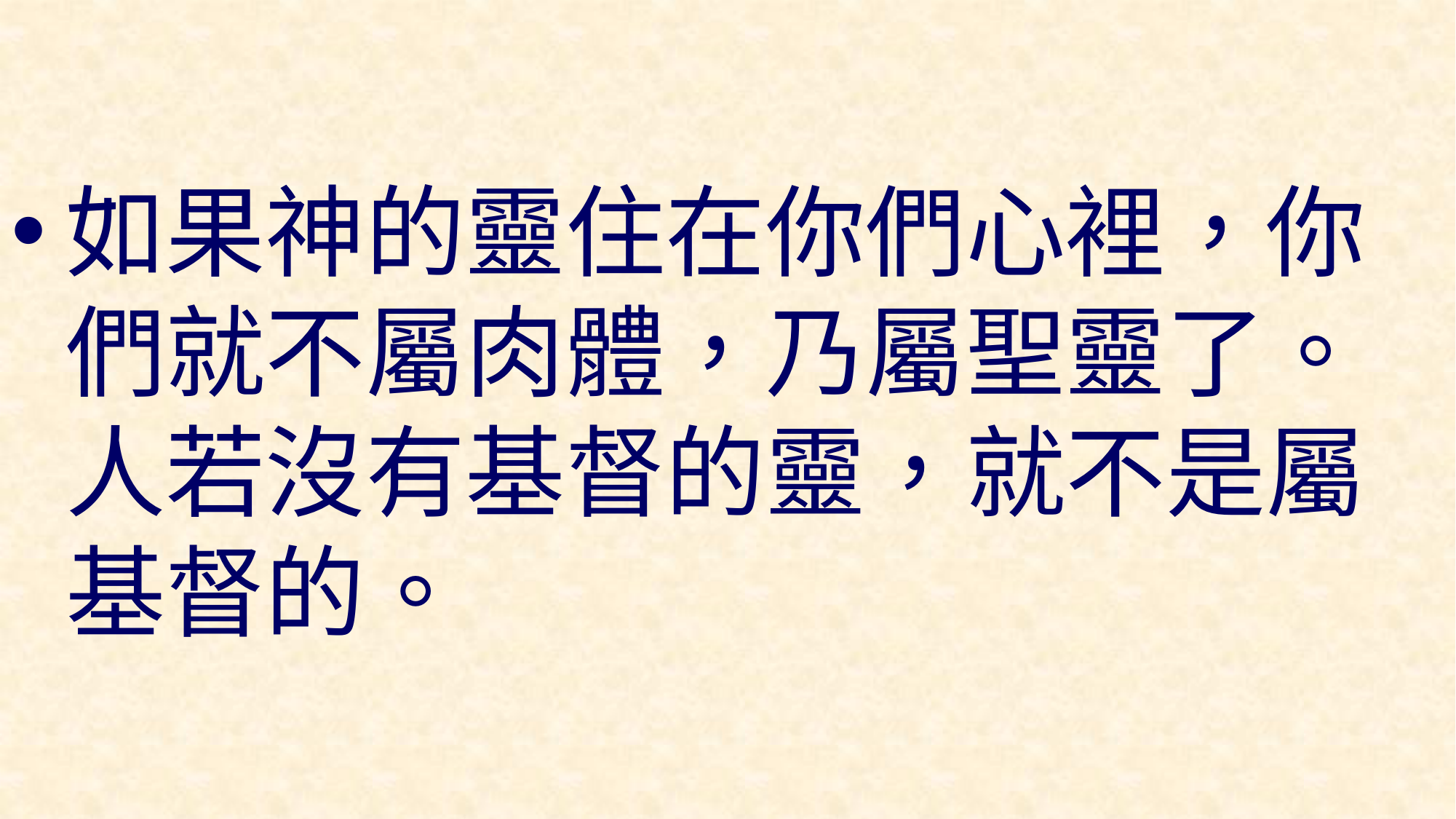

如果神的靈住在你們心裡，你們就不屬肉體，乃屬聖靈了。人若沒有基督的靈，就不是屬基督的。